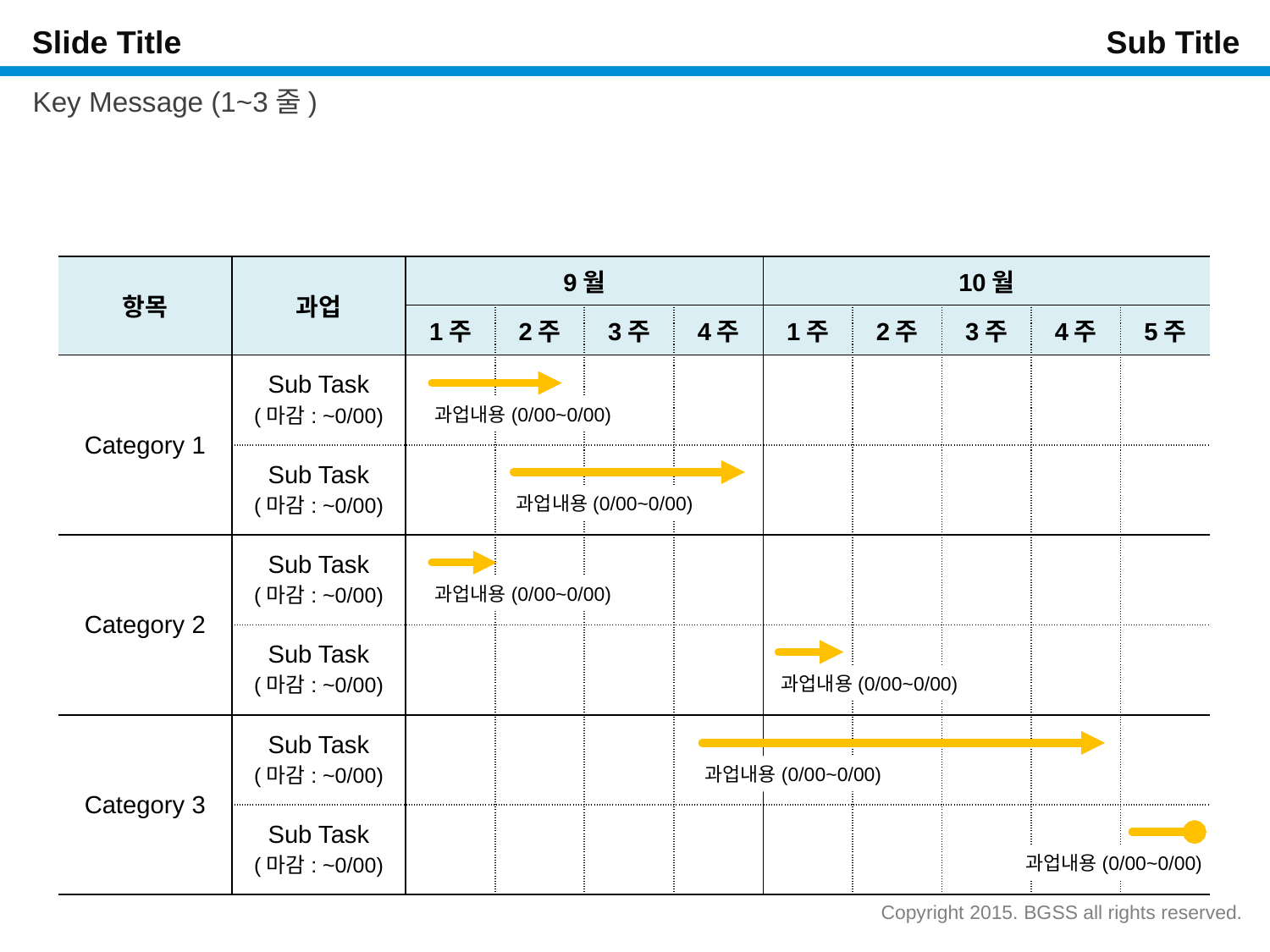

Slide Title
Sub Title
Key Message (1~3줄)

| 항목 | 과업 | 9월 |  |  |  | 10월 |  |  |  |  |
| --- | --- | --- | --- | --- | --- | --- | --- | --- | --- | --- |
|  |  | 1주 | 2주 | 3주 | 4주 | 1주 | 2주 | 3주 | 4주 | 5주 |
| Category 1 | Sub Task (마감: ~0/00) |  |  |  |  |  |  |  |  |  |
|  | Sub Task (마감: ~0/00) |  |  |  |  |  |  |  |  |  |
| Category 2 | Sub Task (마감: ~0/00) |  |  |  |  |  |  |  |  |  |
|  | Sub Task (마감: ~0/00) |  |  |  |  |  |  |  |  |  |
| Category 3 | Sub Task (마감: ~0/00) |  |  |  |  |  |  |  |  |  |
|  | Sub Task (마감: ~0/00) |  |  |  |  |  |  |  |  |  |
과업내용(0/00~0/00)
과업내용(0/00~0/00)
과업내용(0/00~0/00)
과업내용(0/00~0/00)
과업내용(0/00~0/00)
과업내용(0/00~0/00)